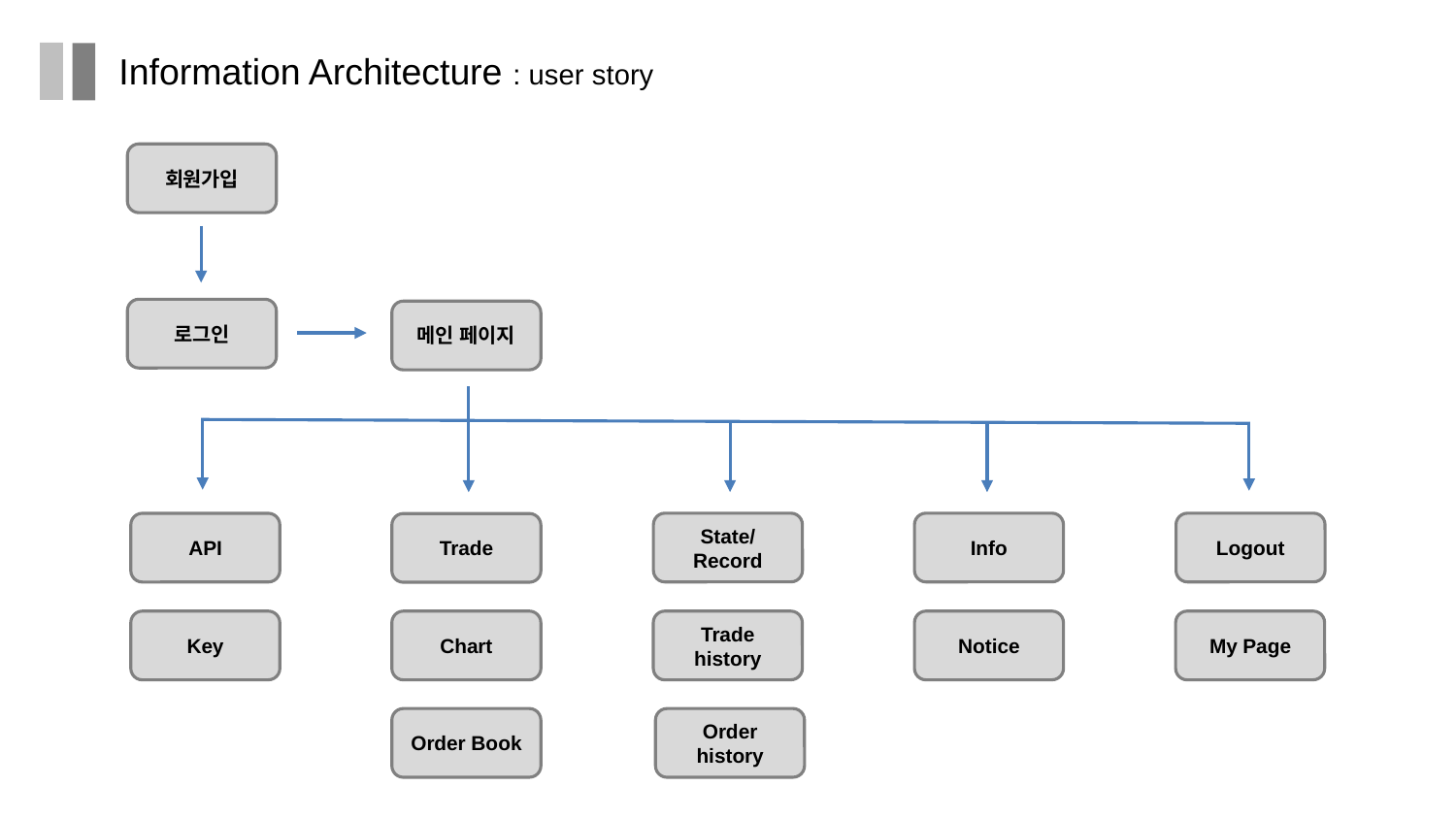

Information Architecture : user story

회원가입
로그인
메인 페이지
State/
Record
Info
Logout
API
Trade
Key
Chart
Trade
history
Notice
My Page
Order Book
Order
history